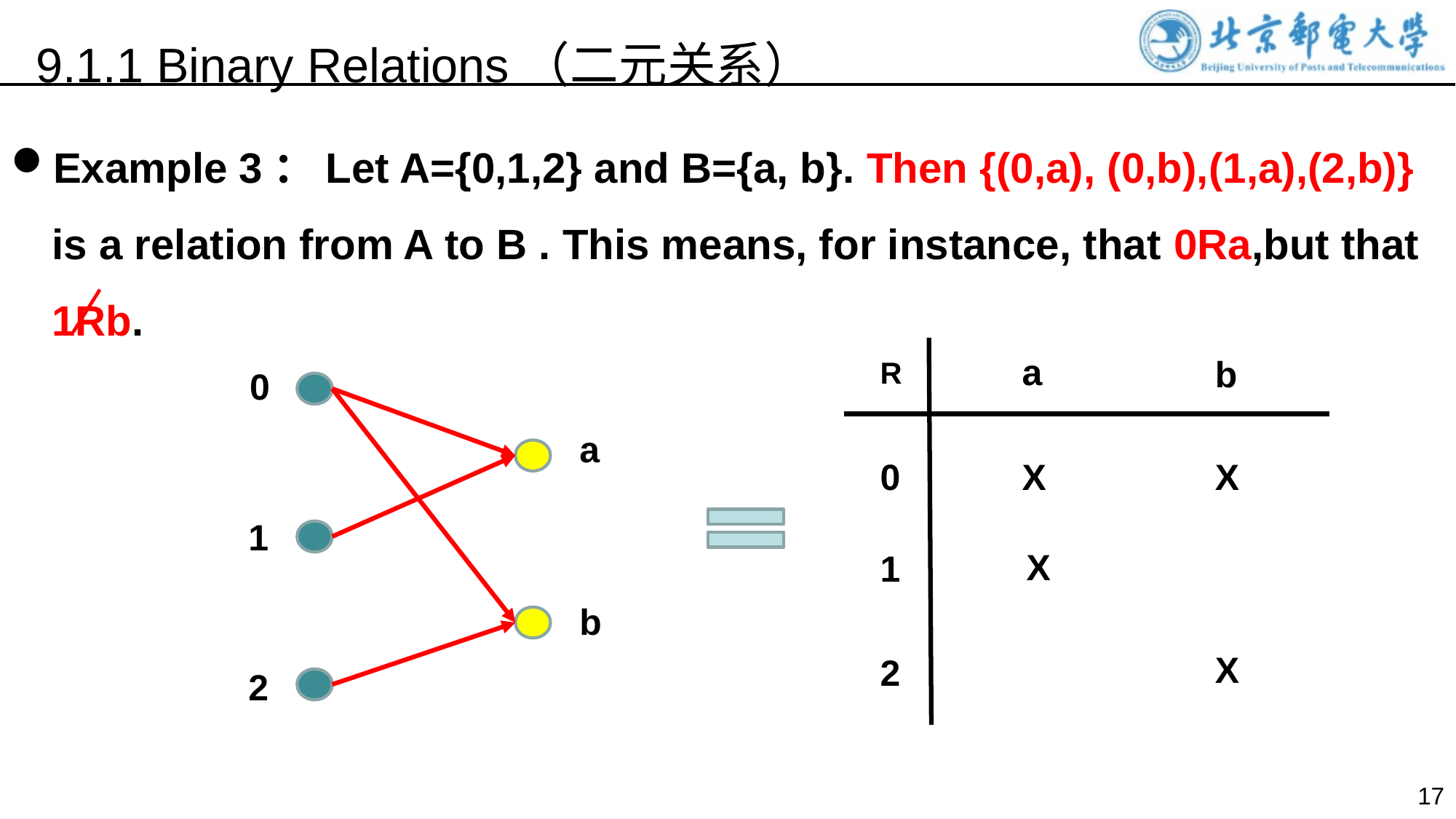

9.1.1 Binary Relations（二元关系）
Example 3：Let A={0,1,2} and B={a, b}. Then {(0,a), (0,b),(1,a),(2,b)} is a relation from A to B . This means, for instance, that 0Ra,but that 1Rb.

a
b
R
0

a

X
X
0

1

X
1
b

X
2
2